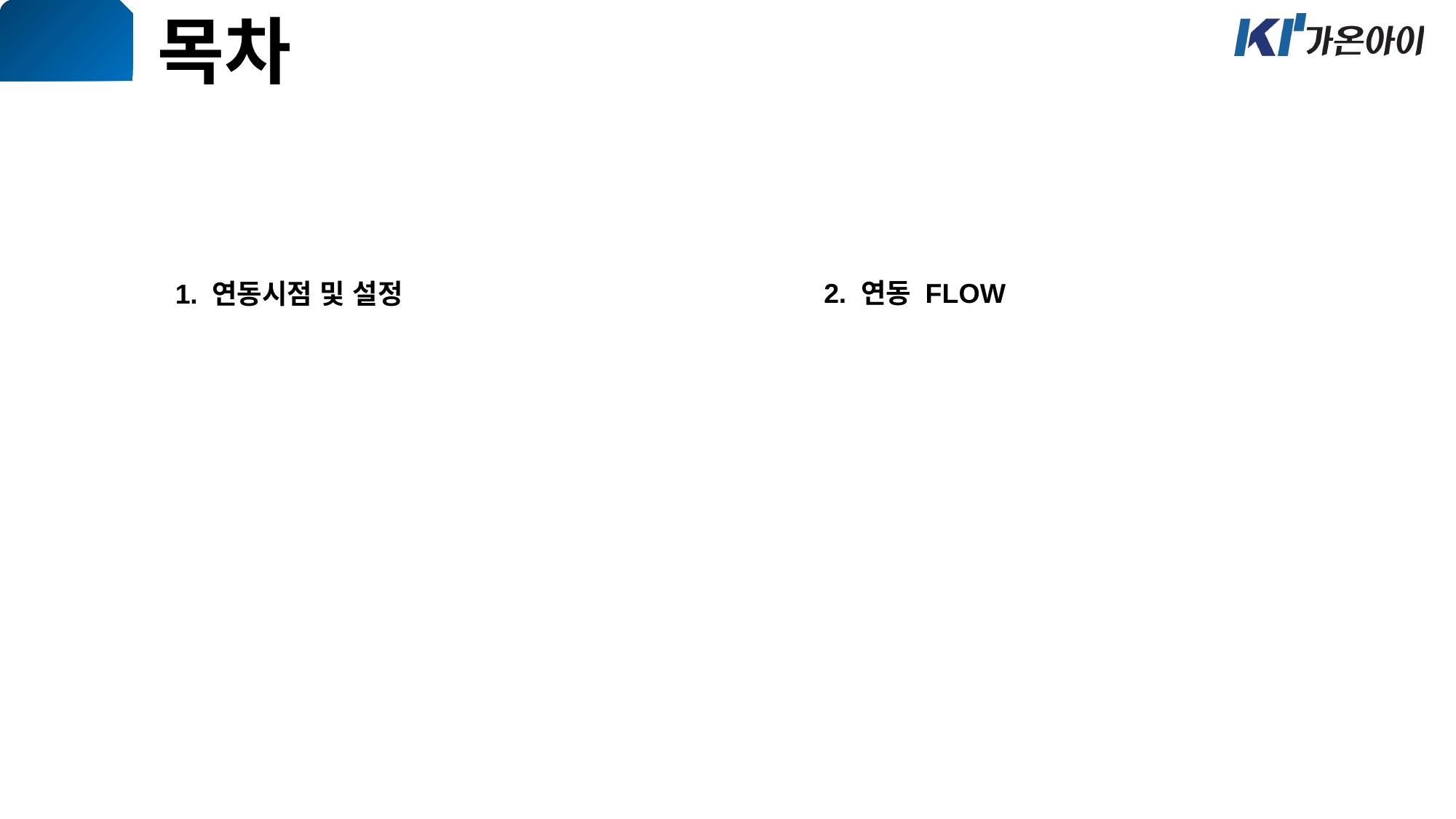

목차
2. 연동 FLOW
1. 연동시점 및 설정